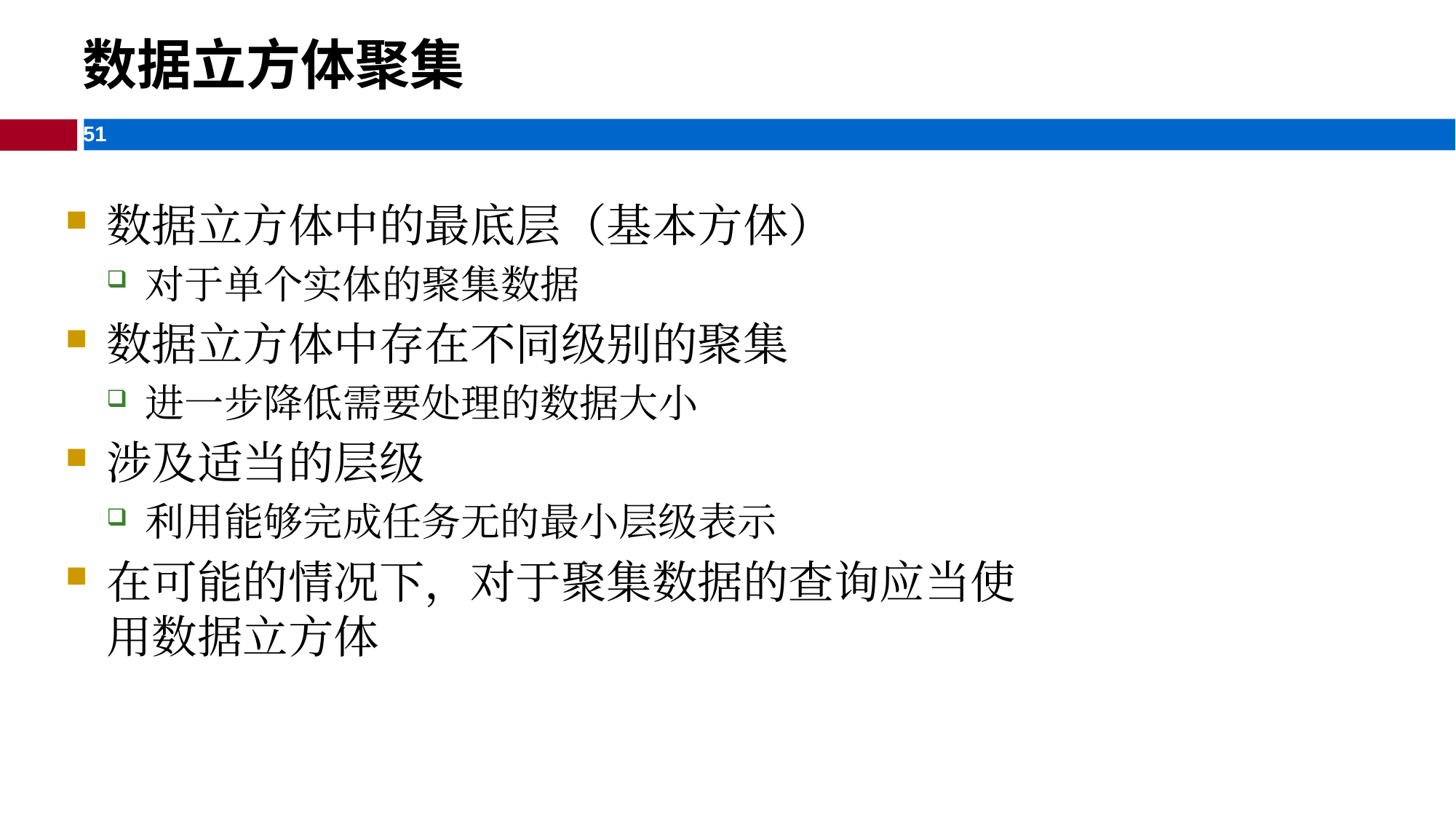

数据立方体聚集
数据立方体中的最底层（基本方体）
对于单个实体的聚集数据
数据立方体中存在不同级别的聚集
进一步降低需要处理的数据大小
涉及适当的层级
利用能够完成任务无的最小层级表示
在可能的情况下，对于聚集数据的查询应当使用数据立方体